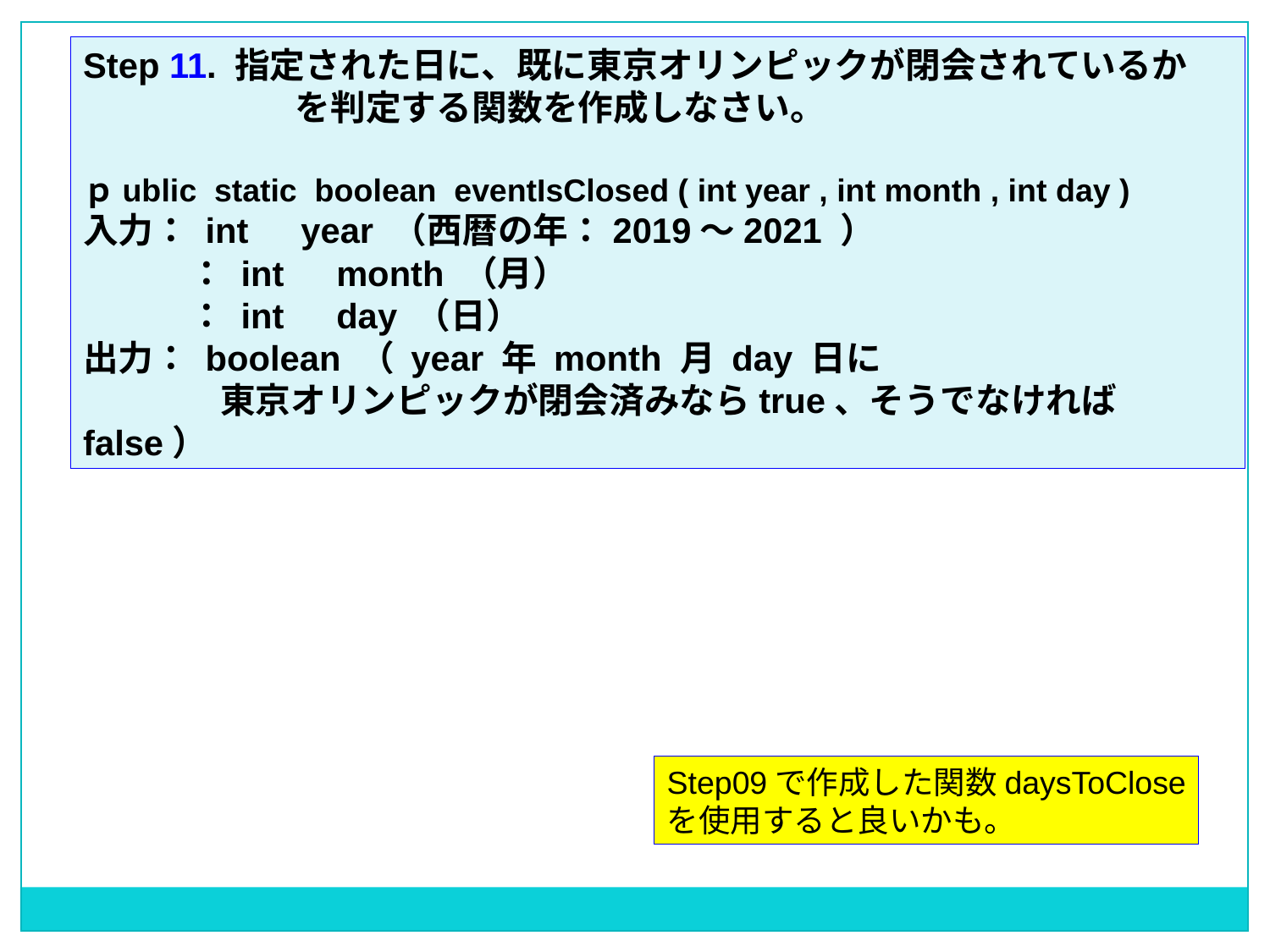

Step 11. 指定された日に、既に東京オリンピックが閉会されているか
　　　　　　を判定する関数を作成しなさい。

ｐublic  static  boolean  eventIsClosed ( int year , int month , int day )
入力： int　year （西暦の年：2019～2021 ）
　　　： int　month （月）
　　　： int　day （日）
出力： boolean （ year 年 month 月 day 日に
                東京オリンピックが閉会済みならtrue、そうでなければfalse）
Step09で作成した関数daysToClose
を使用すると良いかも。